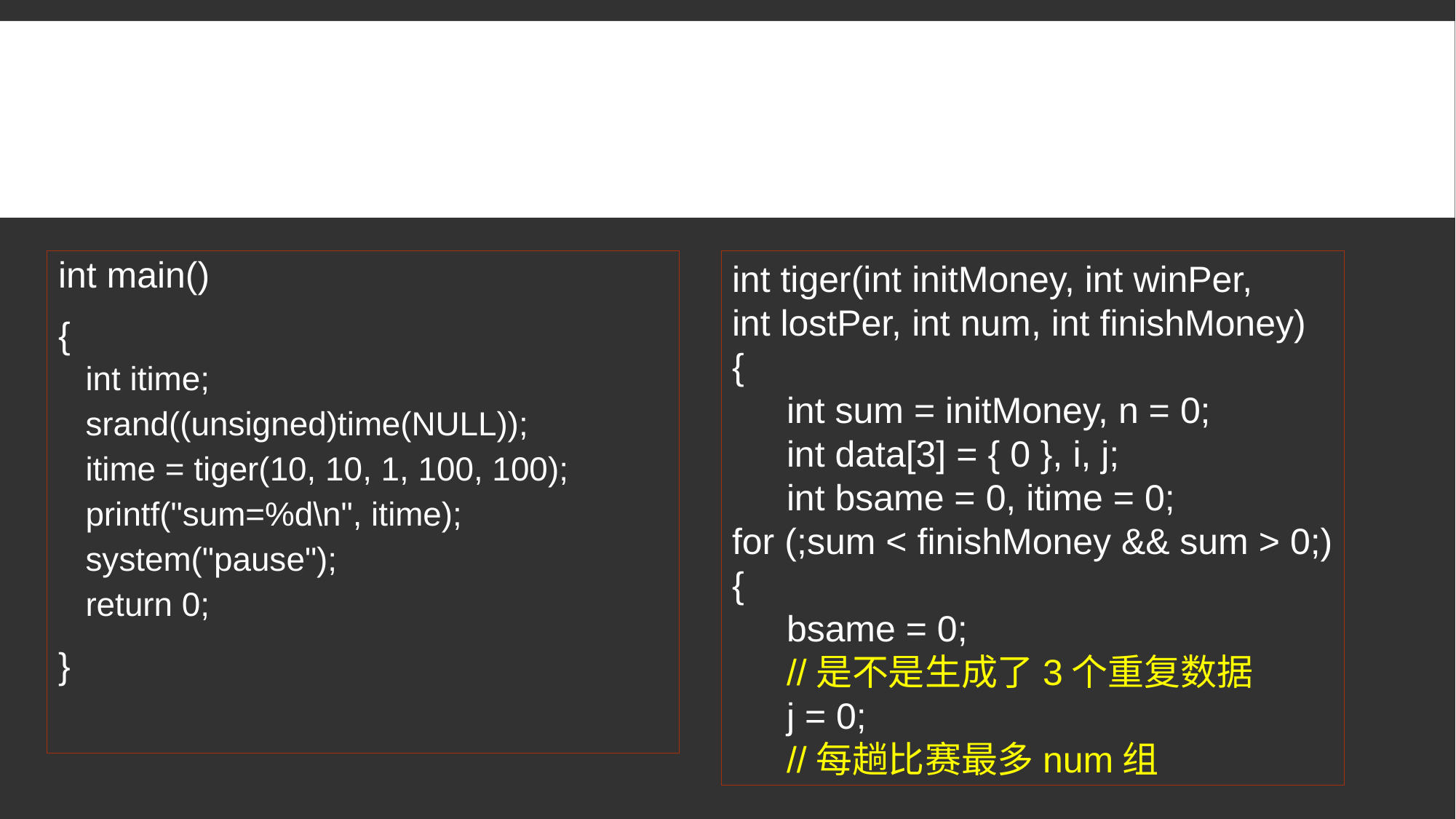

#
int main()
{
int itime;
srand((unsigned)time(NULL));
itime = tiger(10, 10, 1, 100, 100);
printf("sum=%d\n", itime);
system("pause");
return 0;
}
int tiger(int initMoney, int winPer,
int lostPer, int num, int finishMoney)
{
int sum = initMoney, n = 0;
int data[3] = { 0 }, i, j;
int bsame = 0, itime = 0;
for (;sum < finishMoney && sum > 0;)
{
bsame = 0;
//是不是生成了3个重复数据
j = 0;
//每趟比赛最多num组